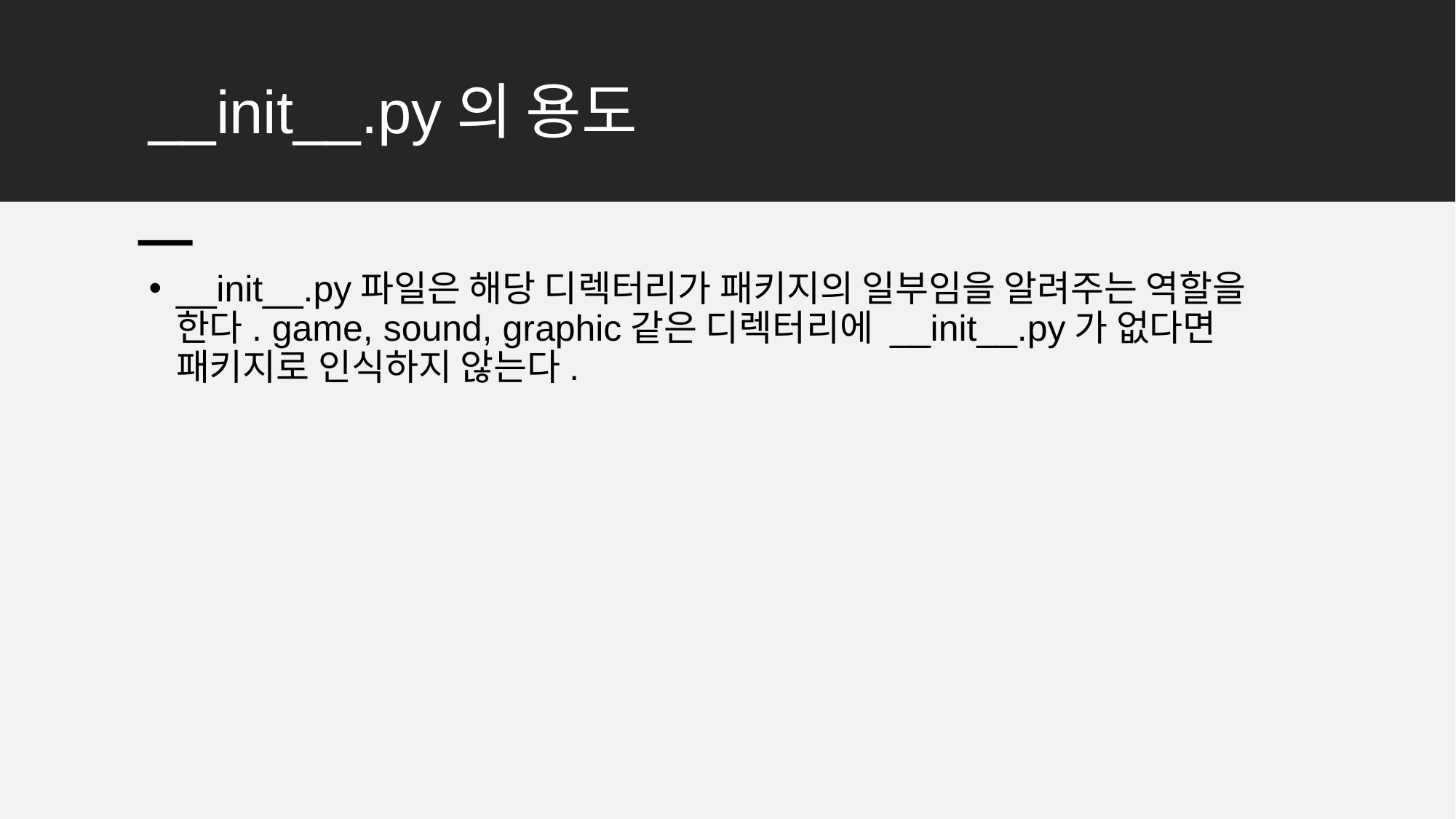

# __init__.py의 용도

__init__.py파일은 해당 디렉터리가 패키지의 일부임을 알려주는 역할을 한다. game, sound, graphic같은 디렉터리에 __init__.py가 없다면 패키지로 인식하지 않는다.